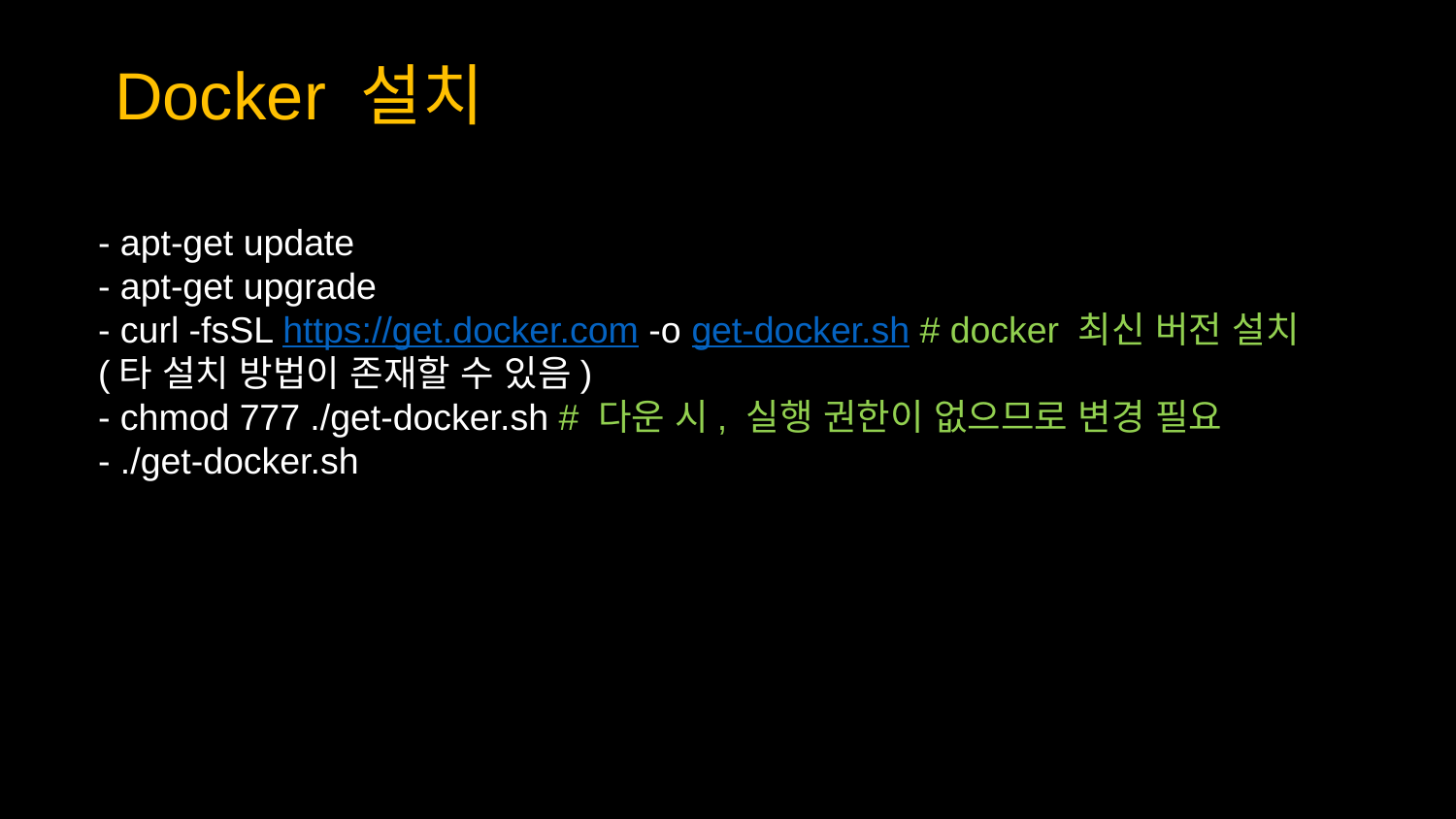

# Docker 설치
- apt-get update
- apt-get upgrade
- curl -fsSL https://get.docker.com -o get-docker.sh # docker 최신 버전 설치 (타 설치 방법이 존재할 수 있음)
- chmod 777 ./get-docker.sh # 다운 시, 실행 권한이 없으므로 변경 필요
- ./get-docker.sh